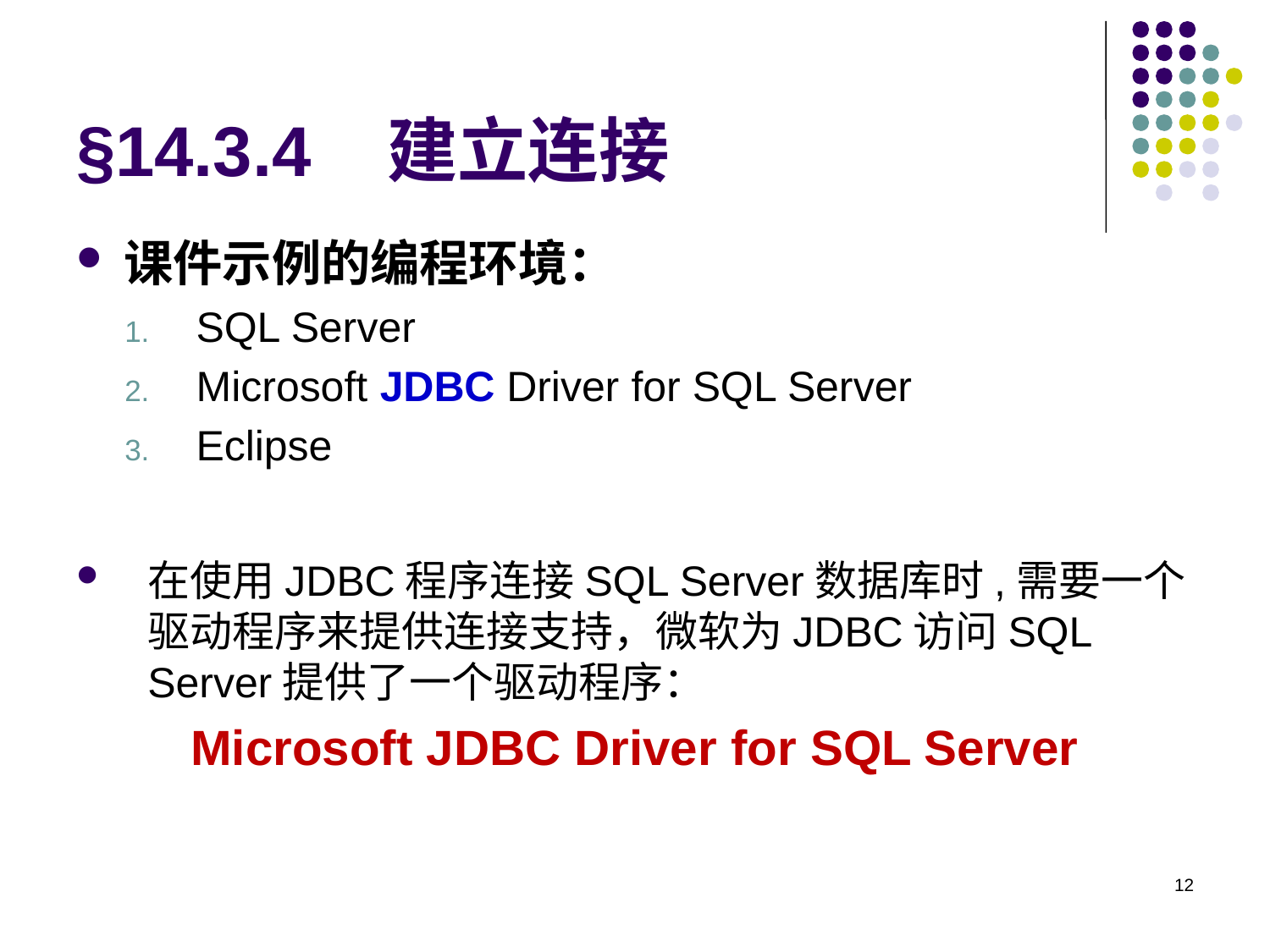

# §14.3.4   建立连接
课件示例的编程环境：
SQL Server
Microsoft JDBC Driver for SQL Server
Eclipse

在使用JDBC程序连接SQL Server数据库时,需要一个驱动程序来提供连接支持，微软为JDBC访问SQL Server提供了一个驱动程序：
Microsoft JDBC Driver for SQL Server

12